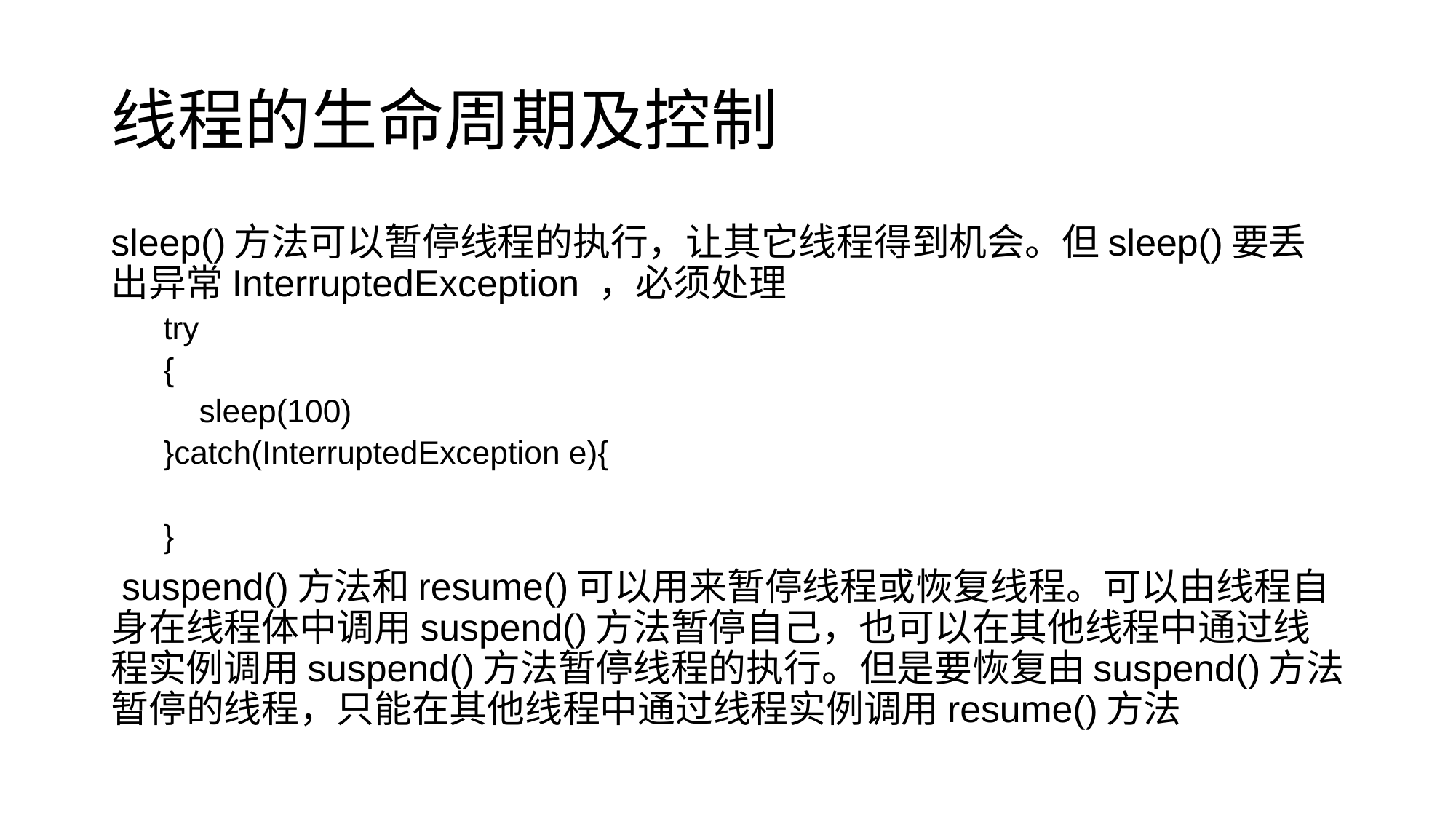

# 线程的生命周期及控制
sleep()方法可以暂停线程的执行，让其它线程得到机会。但sleep()要丢出异常InterruptedException ，必须处理
try
{
    sleep(100)
}catch(InterruptedException e){

}
 suspend()方法和resume()可以用来暂停线程或恢复线程。可以由线程自身在线程体中调用suspend()方法暂停自己，也可以在其他线程中通过线程实例调用suspend()方法暂停线程的执行。但是要恢复由suspend()方法暂停的线程，只能在其他线程中通过线程实例调用resume()方法